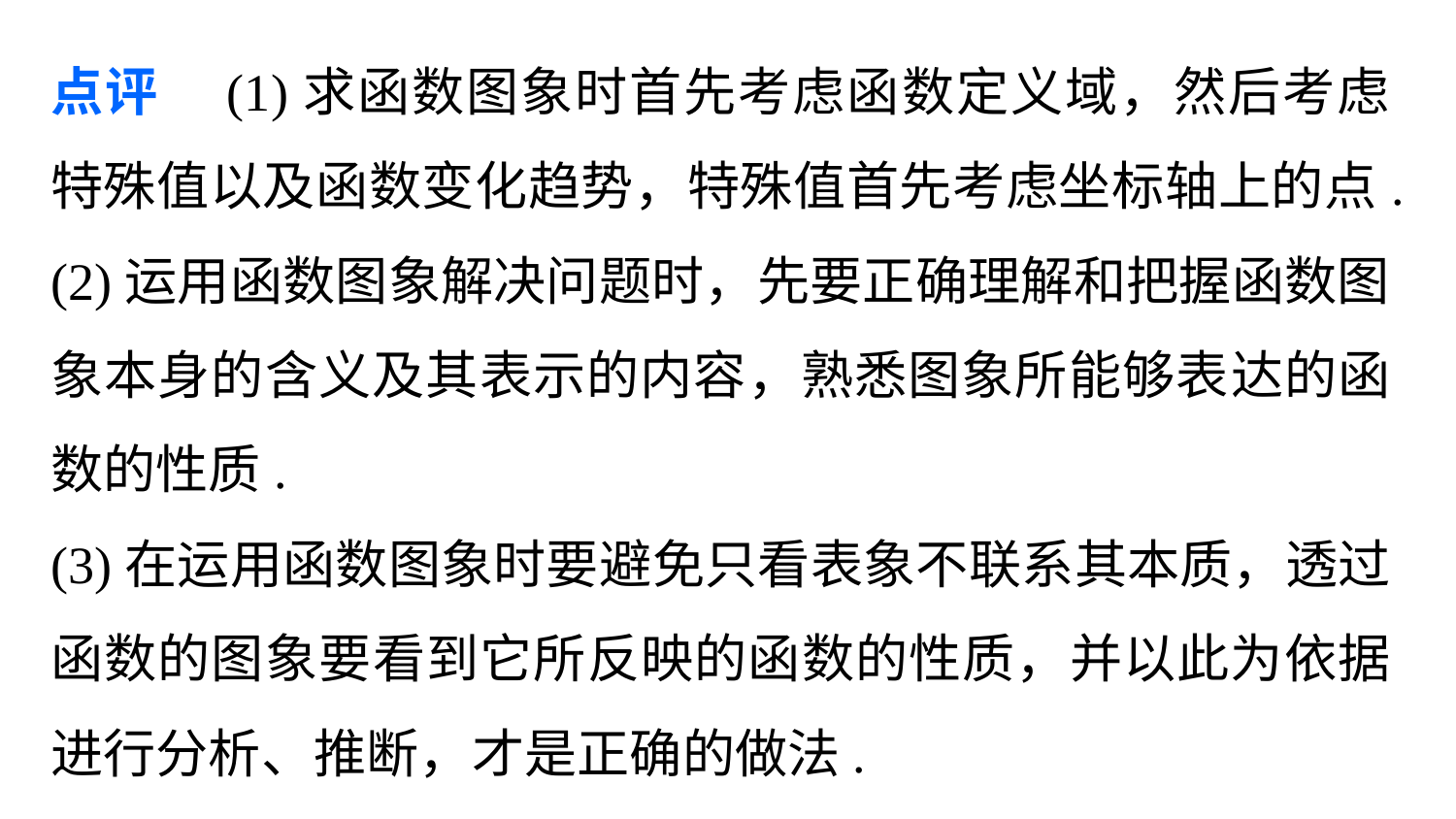

点评　(1)求函数图象时首先考虑函数定义域，然后考虑特殊值以及函数变化趋势，特殊值首先考虑坐标轴上的点.
(2)运用函数图象解决问题时，先要正确理解和把握函数图象本身的含义及其表示的内容，熟悉图象所能够表达的函数的性质.
(3)在运用函数图象时要避免只看表象不联系其本质，透过函数的图象要看到它所反映的函数的性质，并以此为依据进行分析、推断，才是正确的做法.